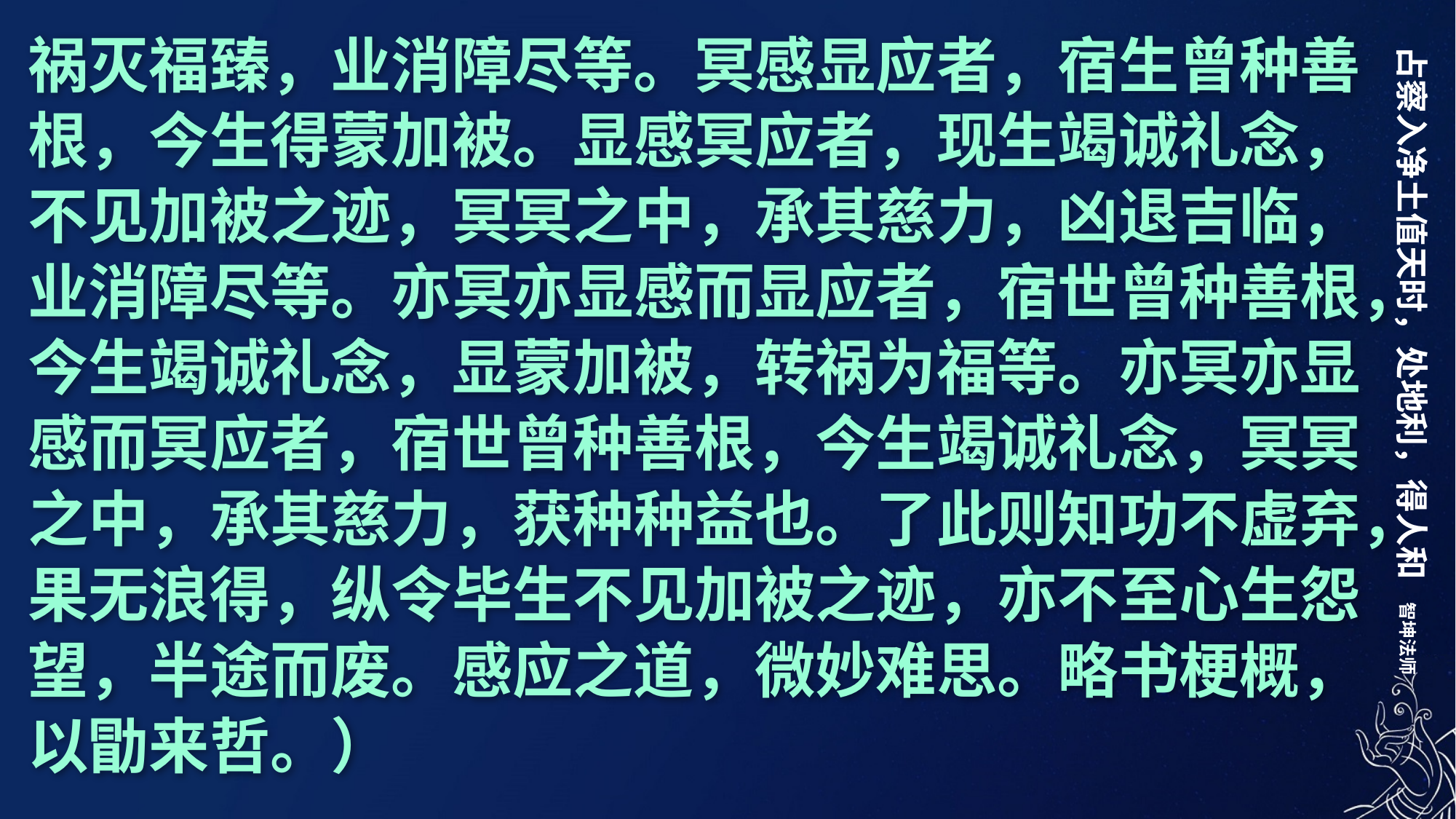

祸灭福臻，业消障尽等。冥感显应者，宿生曾种善根，今生得蒙加被。显感冥应者，现生竭诚礼念，不见加被之迹，冥冥之中，承其慈力，凶退吉临，业消障尽等。亦冥亦显感而显应者，宿世曾种善根，今生竭诚礼念，显蒙加被，转祸为福等。亦冥亦显感而冥应者，宿世曾种善根，今生竭诚礼念，冥冥之中，承其慈力，获种种益也。了此则知功不虚弃，果无浪得，纵令毕生不见加被之迹，亦不至心生怨望，半途而废。感应之道，微妙难思。略书梗概，以勖来哲。）